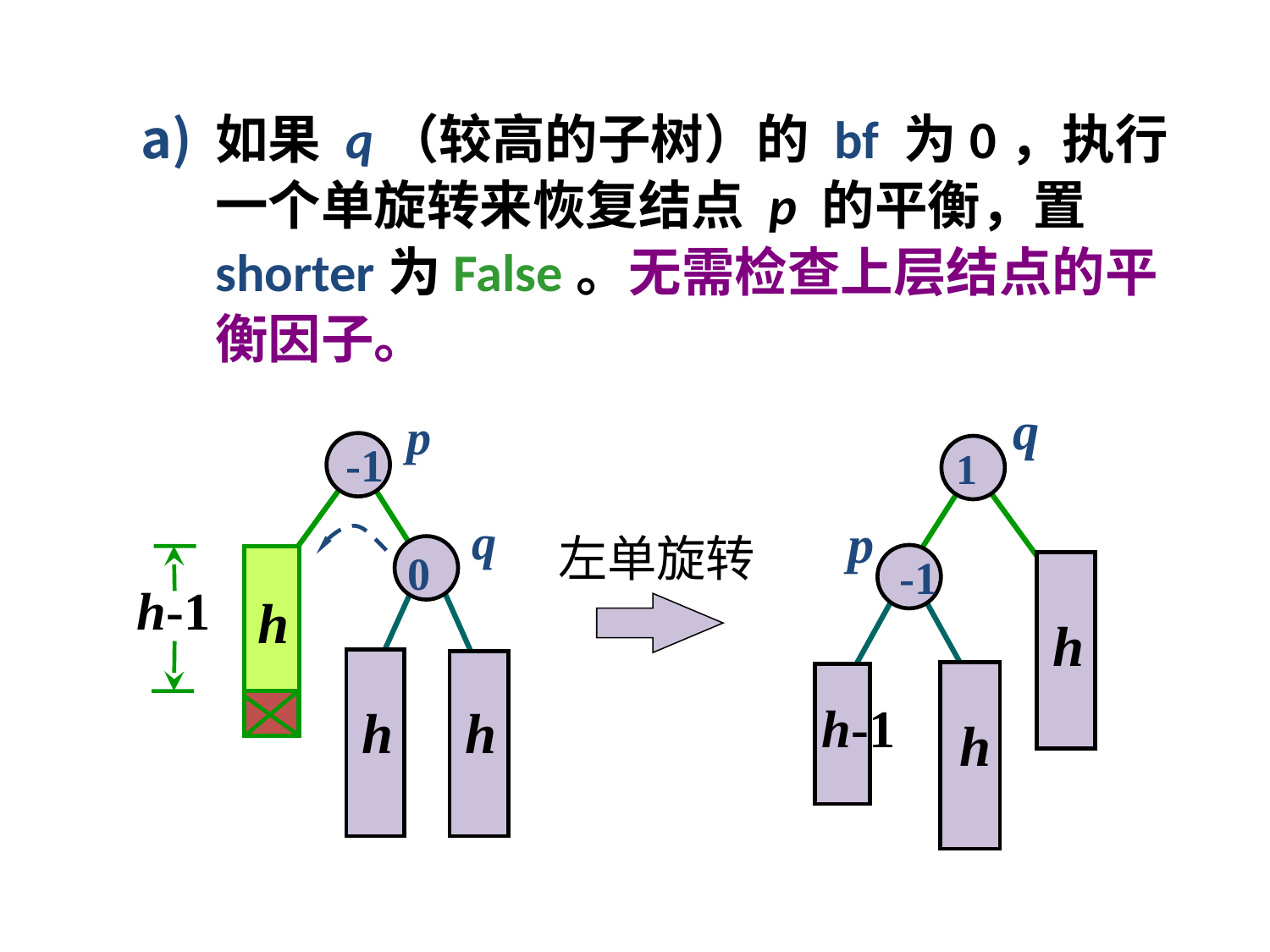

如果 q（较高的子树）的 bf 为0，执行一个单旋转来恢复结点 p 的平衡，置shorter为False。无需检查上层结点的平衡因子。
q

1

p
-1

h

h-1
h
p
-1

q

0

h-1
h

h

h

左单旋转